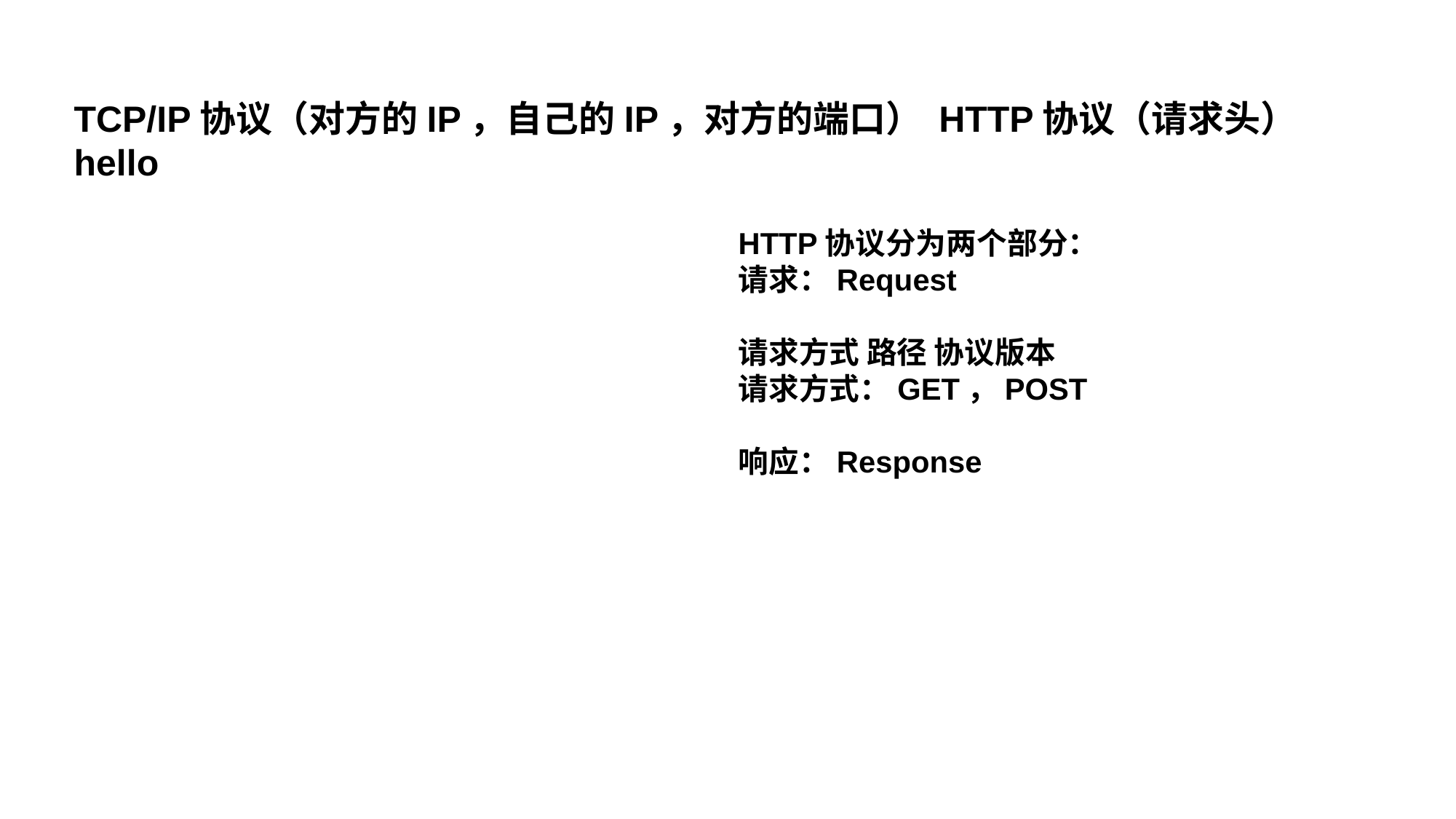

TCP/IP协议（对⽅的IP，⾃⼰的IP，对⽅的端⼝） HTTP协议（请求头） hello
HTTP协议分为两个部分：
请求：Request

请求⽅式 路径 协议版本
请求⽅式：GET，POST

响应：Response